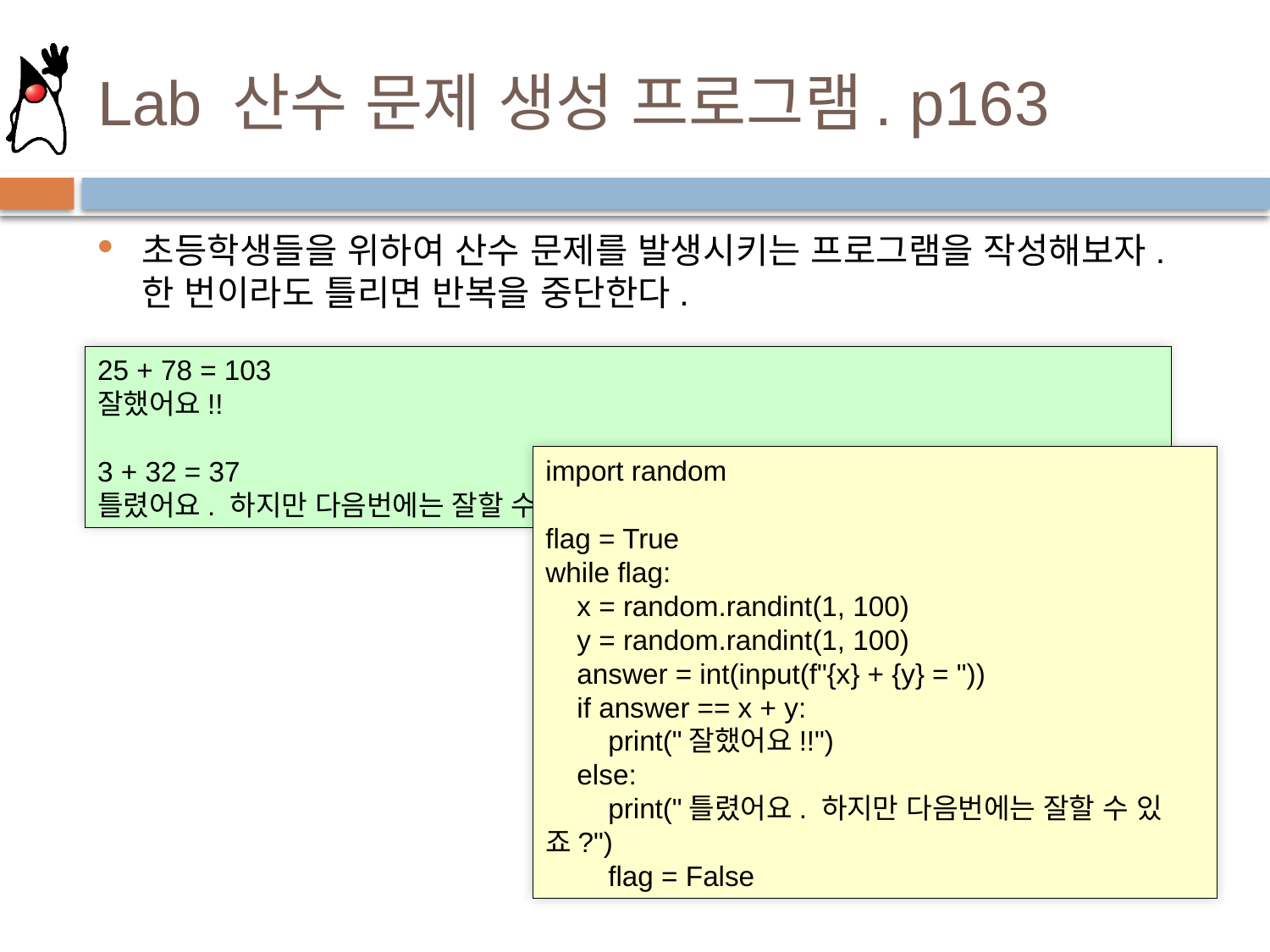

# Lab 산수 문제 생성 프로그램. p163
초등학생들을 위하여 산수 문제를 발생시키는 프로그램을 작성해보자. 한 번이라도 틀리면 반복을 중단한다.
25 + 78 = 103
잘했어요!!

3 + 32 = 37
틀렸어요. 하지만 다음번에는 잘할 수 있죠?
import random

flag = True
while flag:
    x = random.randint(1, 100)
    y = random.randint(1, 100)
    answer = int(input(f"{x} + {y} = "))
    if answer == x + y:
        print("잘했어요!!")
    else:
        print("틀렸어요. 하지만 다음번에는 잘할 수 있죠?")
        flag = False